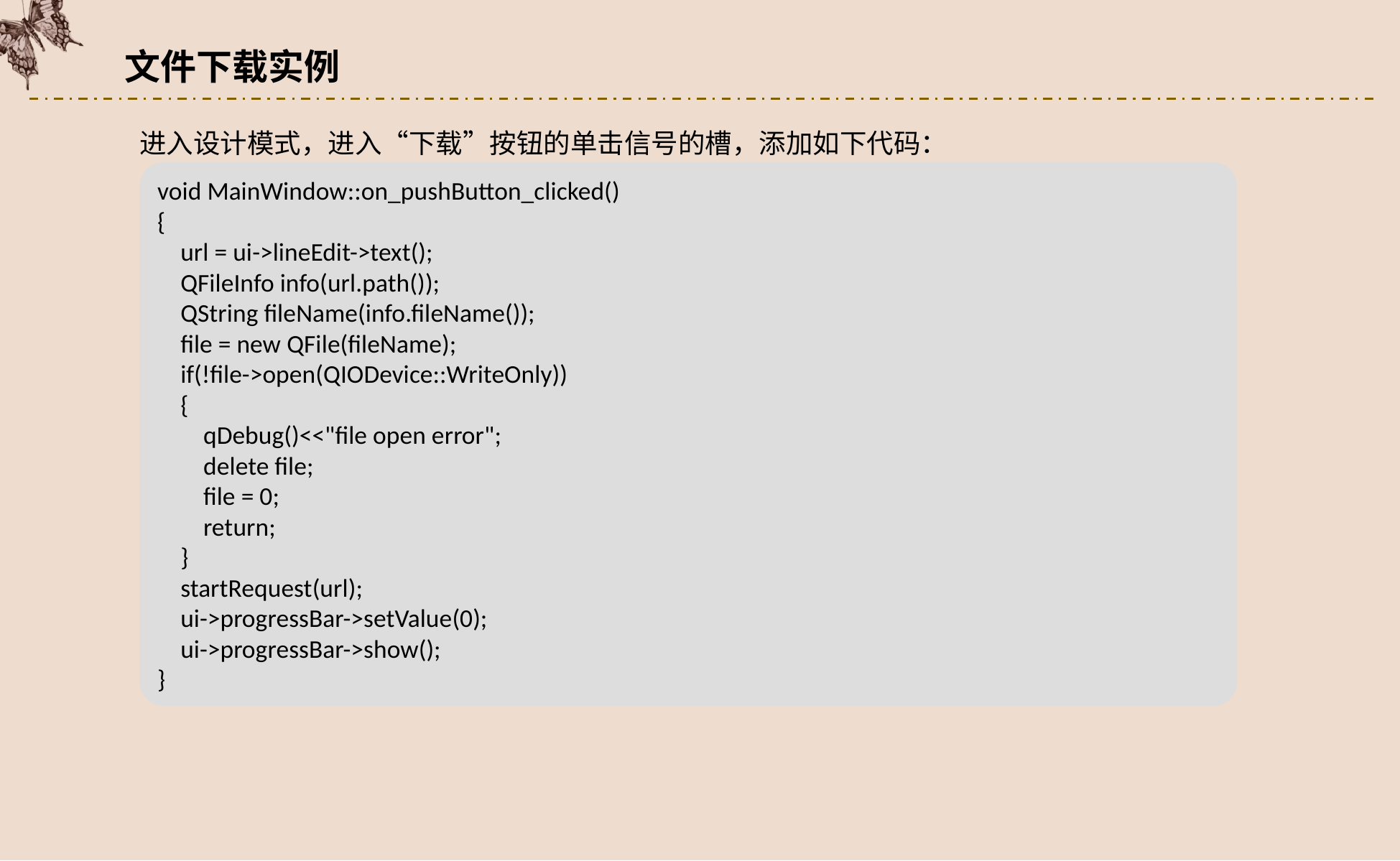

文件下载实例
进入设计模式，进入“下载”按钮的单击信号的槽，添加如下代码：
void MainWindow::on_pushButton_clicked()
{
    url = ui->lineEdit->text();
    QFileInfo info(url.path());
    QString fileName(info.fileName());
    file = new QFile(fileName);
    if(!file->open(QIODevice::WriteOnly))
    {
        qDebug()<<"file open error";
        delete file;
        file = 0;
        return;
    }
    startRequest(url);
    ui->progressBar->setValue(0);
    ui->progressBar->show();
}